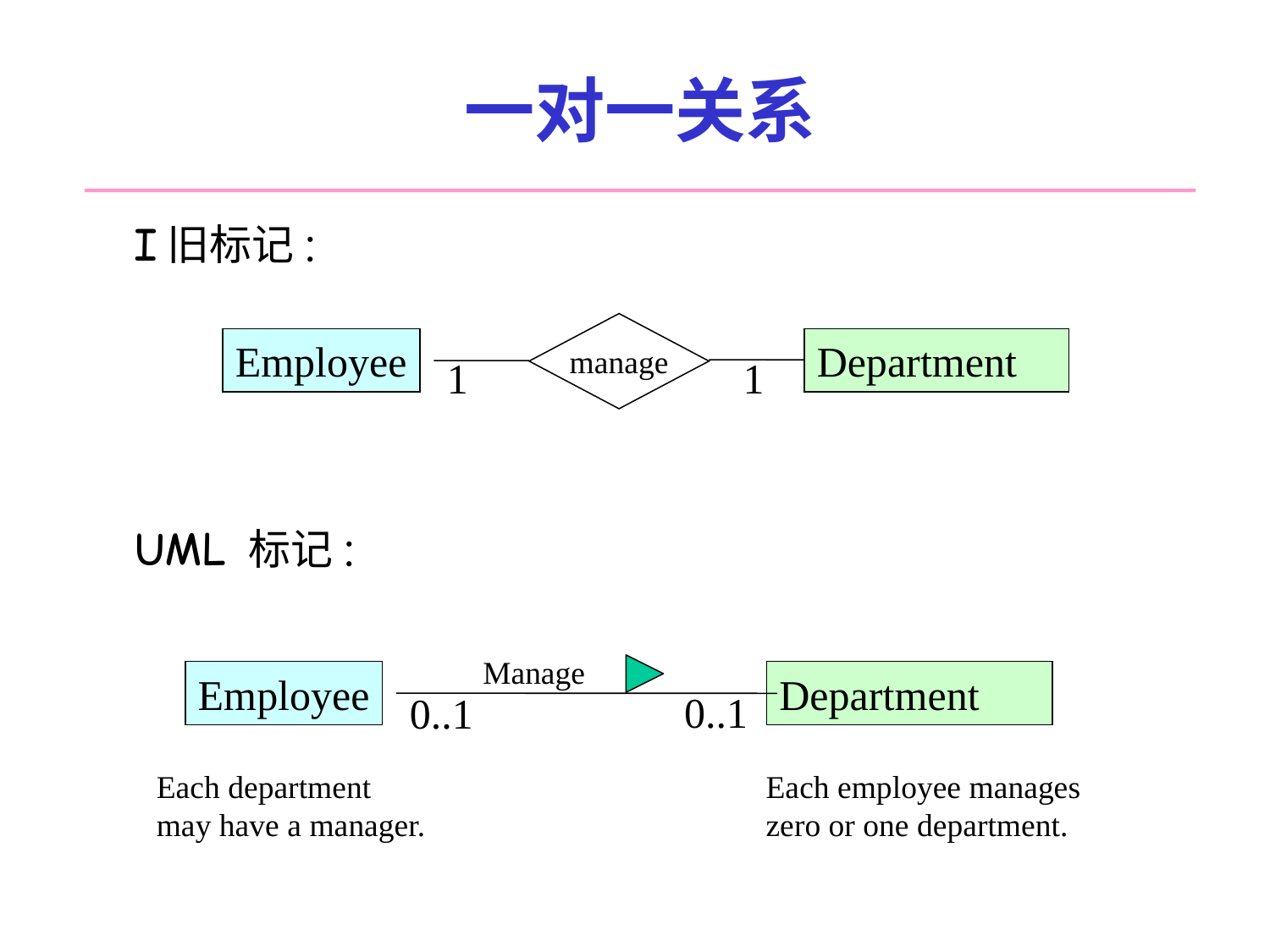

一对一关系
I旧标记:

UML 标记:
manage
Employee
Department
1
1

Manage

Employee
Department
0..1
0..1

Each department
may have a manager.
Each employee manages
zero or one department.